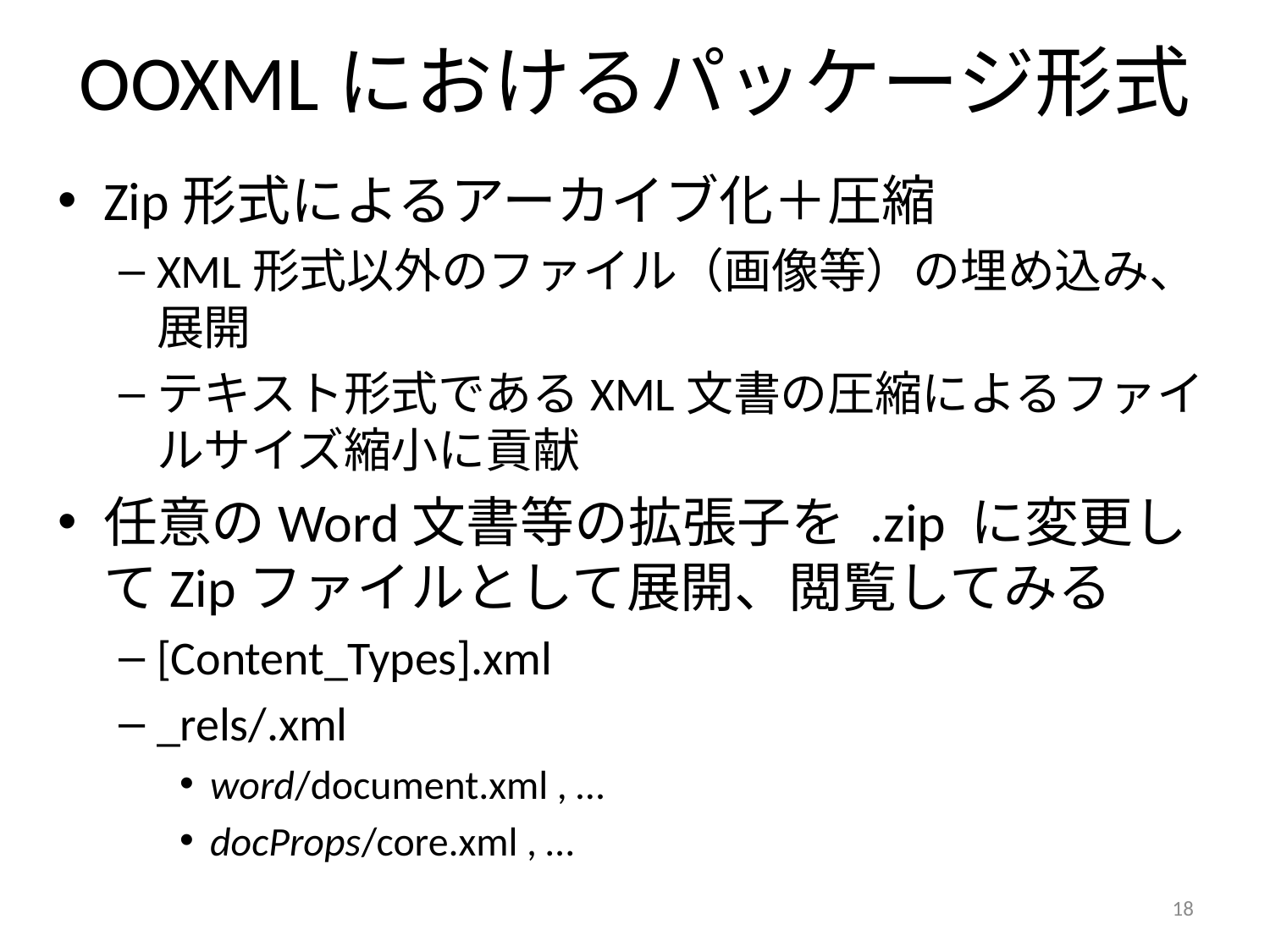

# OOXMLにおけるパッケージ形式
Zip形式によるアーカイブ化＋圧縮
XML形式以外のファイル（画像等）の埋め込み、展開
テキスト形式であるXML文書の圧縮によるファイルサイズ縮小に貢献
任意のWord文書等の拡張子を .zip に変更してZipファイルとして展開、閲覧してみる
[Content_Types].xml
_rels/.xml
word/document.xml , …
docProps/core.xml , …
18